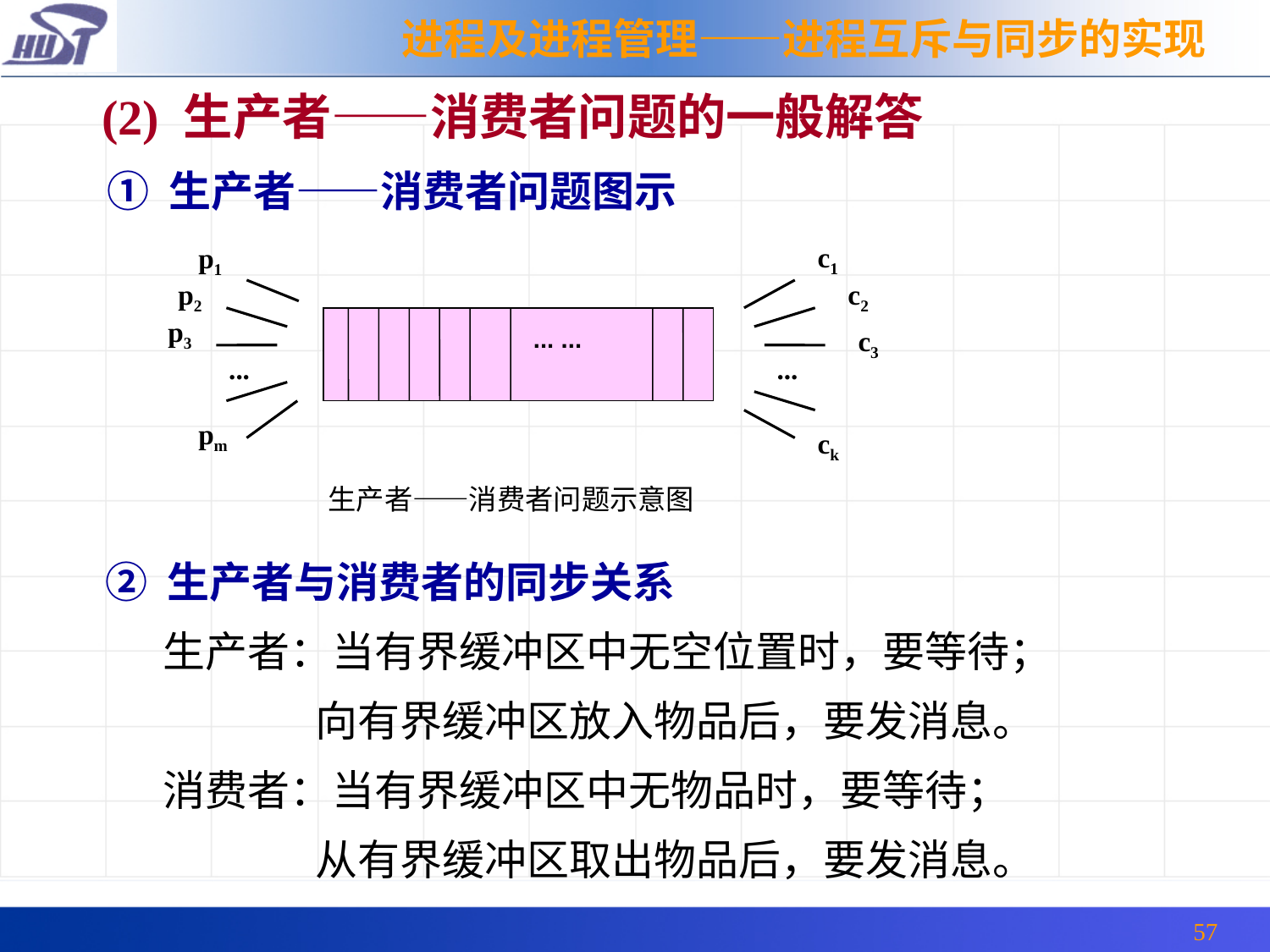

进程及进程管理——进程互斥与同步的实现
(2) 生产者——消费者问题的一般解答
① 生产者——消费者问题图示
c1
p1
p2
c2

p3

... ...
c3
...

...

pm

ck
生产者——消费者问题示意图
② 生产者与消费者的同步关系
     生产者：当有界缓冲区中无空位置时，要等待；
                     向有界缓冲区放入物品后，要发消息。
     消费者：当有界缓冲区中无物品时，要等待；
                     从有界缓冲区取出物品后，要发消息。
57